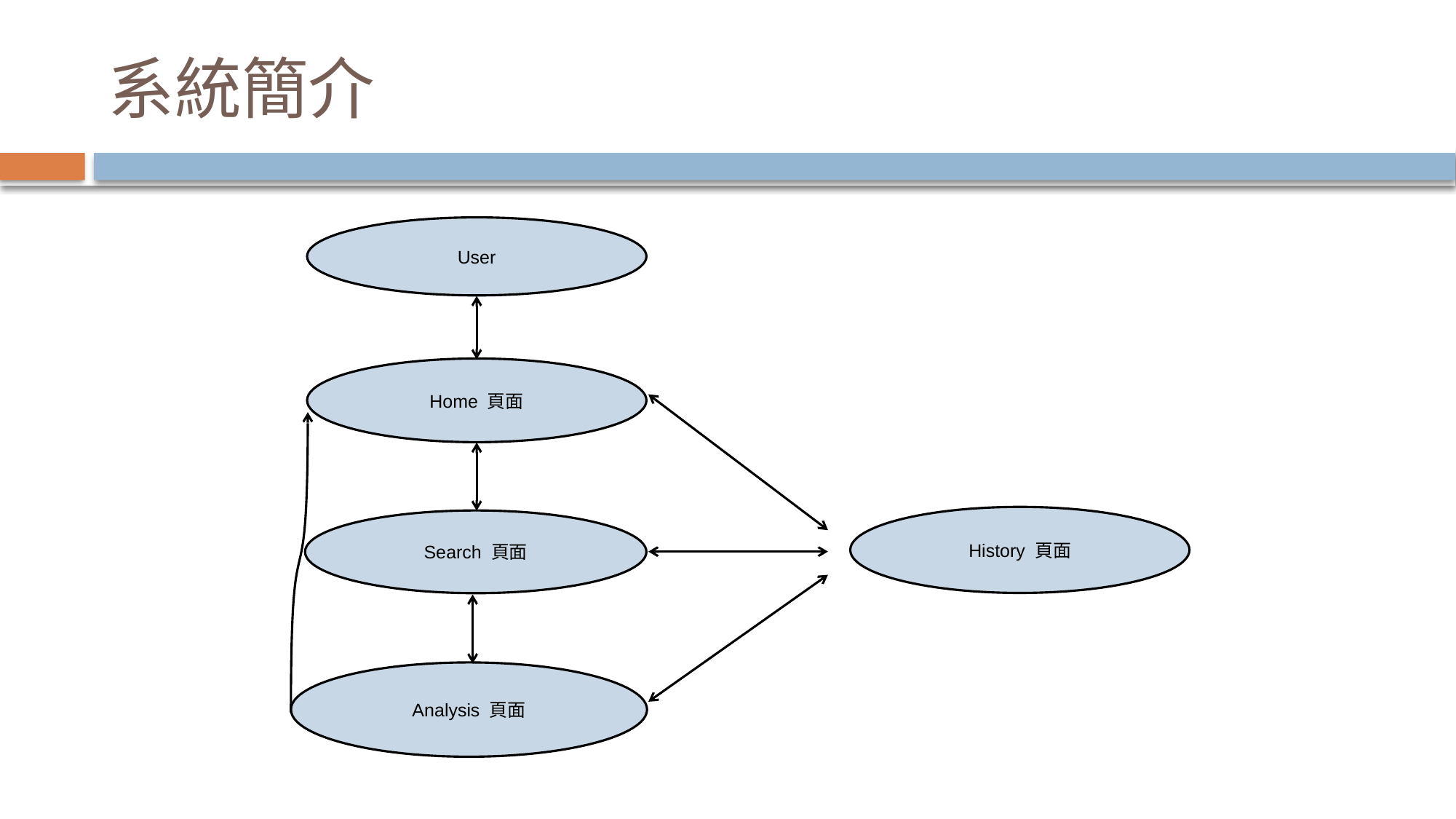

# 系統簡介
User
Home 頁面
History 頁面
Search 頁面
Analysis 頁面